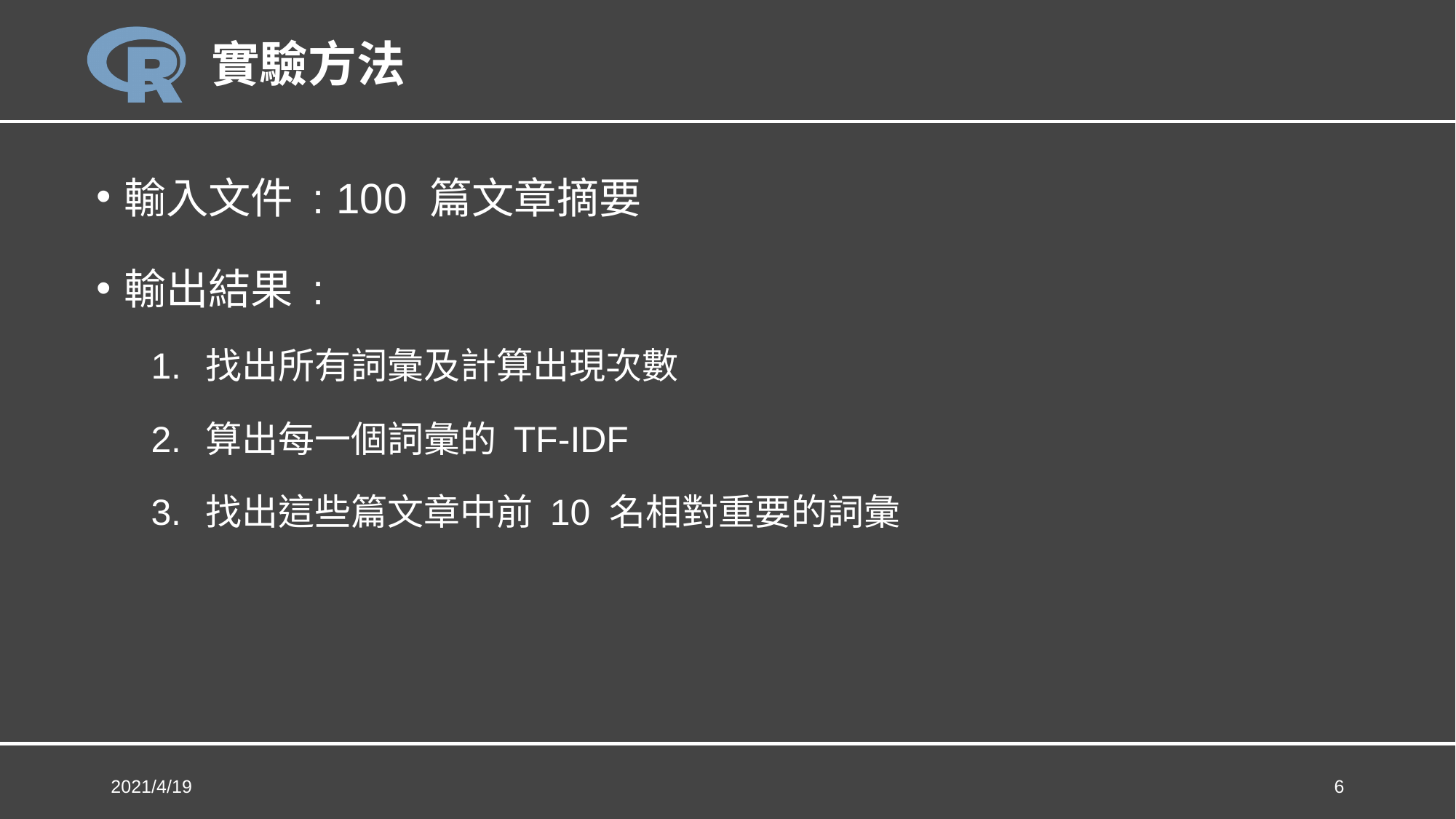

# 實驗方法
輸入文件 : 100 篇文章摘要
輸出結果 :
找出所有詞彙及計算出現次數
算出每一個詞彙的 TF-IDF
找出這些篇文章中前 10 名相對重要的詞彙
2021/4/19
6